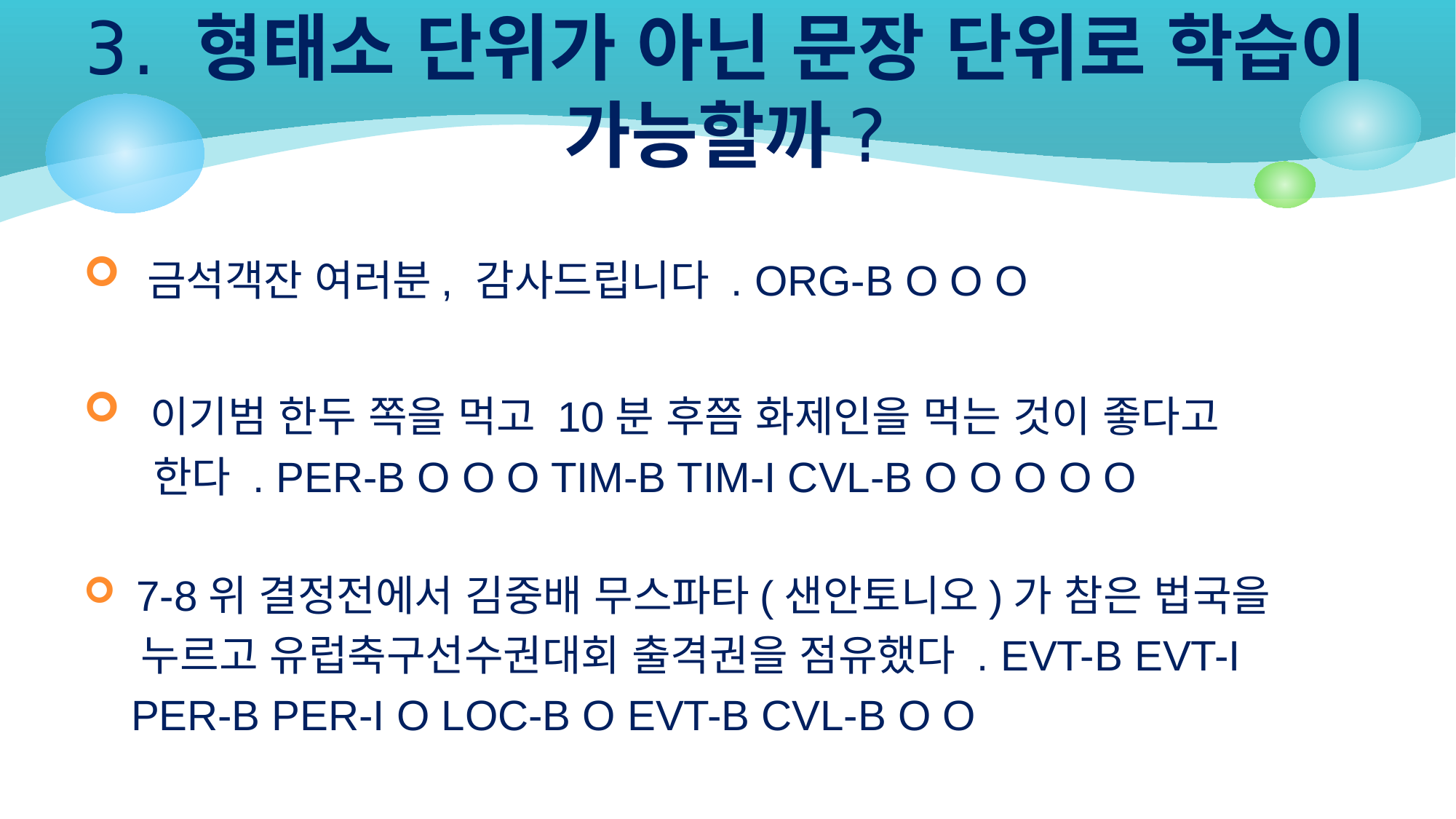

# 3. 형태소 단위가 아닌 문장 단위로 학습이 가능할까?
 금석객잔 여러분, 감사드립니다 . ORG-B O O O

 이기범 한두 쪽을 먹고 10분 후쯤 화제인을 먹는 것이 좋다고
     한다 . PER-B O O O TIM-B TIM-I CVL-B O O O O O

 7-8위 결정전에서 김중배 무스파타(샌안토니오)가 참은 법국을
    누르고 유럽축구선수권대회 출격권을 점유했다 . EVT-B EVT-I
    PER-B PER-I O LOC-B O EVT-B CVL-B O O